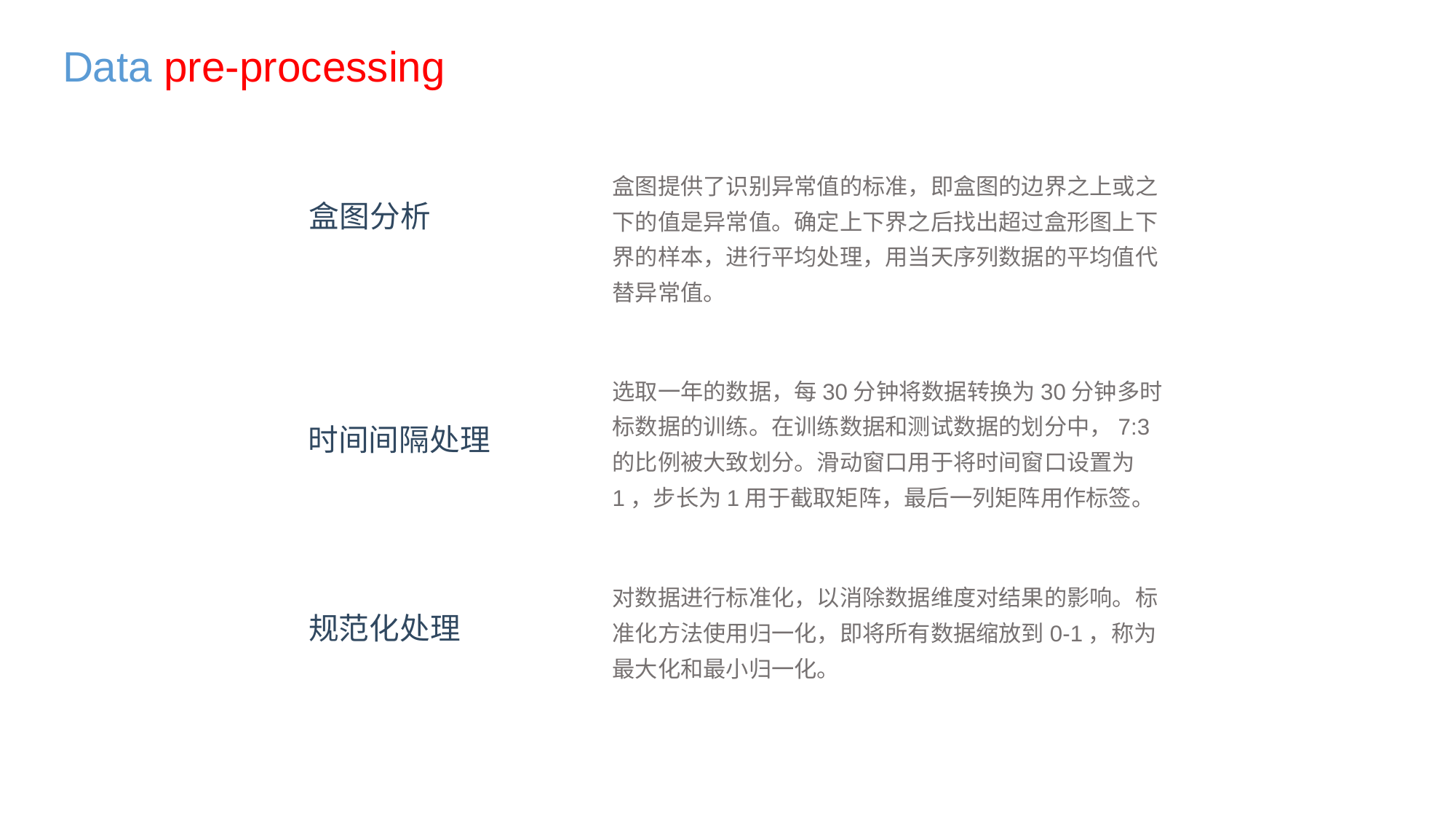

Data pre-processing
盒图提供了识别异常值的标准，即盒图的边界之上或之下的值是异常值。确定上下界之后找出超过盒形图上下界的样本，进行平均处理，用当天序列数据的平均值代替异常值。
盒图分析
选取一年的数据，每30分钟将数据转换为30分钟多时标数据的训练。在训练数据和测试数据的划分中，7:3的比例被大致划分。滑动窗口用于将时间窗口设置为1，步长为1用于截取矩阵，最后一列矩阵用作标签。
时间间隔处理
对数据进行标准化，以消除数据维度对结果的影响。标准化方法使用归一化，即将所有数据缩放到0-1，称为最大化和最小归一化。
规范化处理